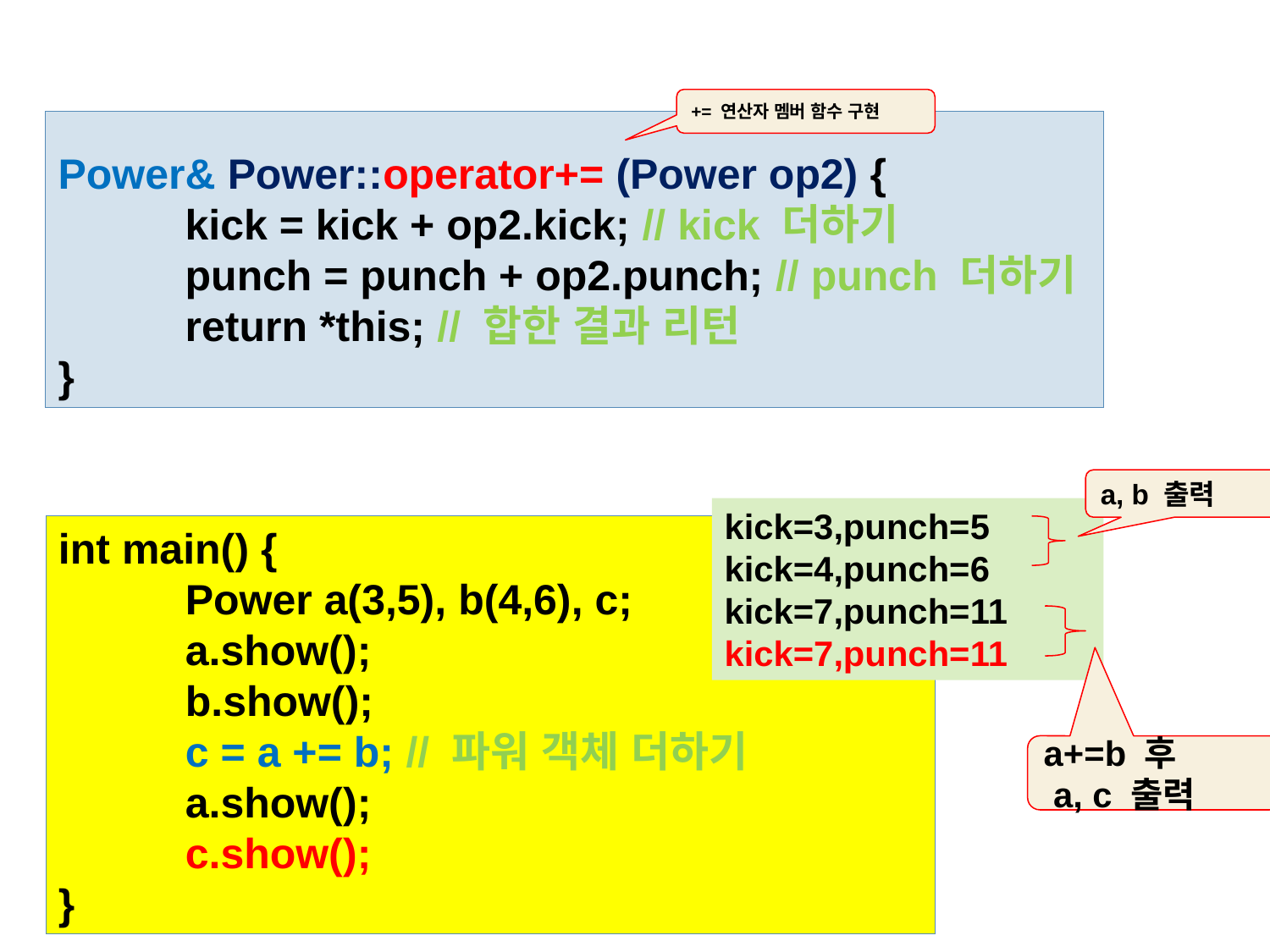

+= 연산자 멤버 함수 구현

Power& Power::operator+= (Power op2) {
	kick = kick + op2.kick; // kick 더하기
	punch = punch + op2.punch; // punch 더하기
	return *this; // 합한 결과 리턴
}
a, b 출력
kick=3,punch=5
kick=4,punch=6
kick=7,punch=11
kick=7,punch=11
int main() {
	Power a(3,5), b(4,6), c;
	a.show();
	b.show();
	c = a += b; // 파워 객체 더하기
	a.show();
	c.show();
}

a+=b 후
 a, c 출력
27